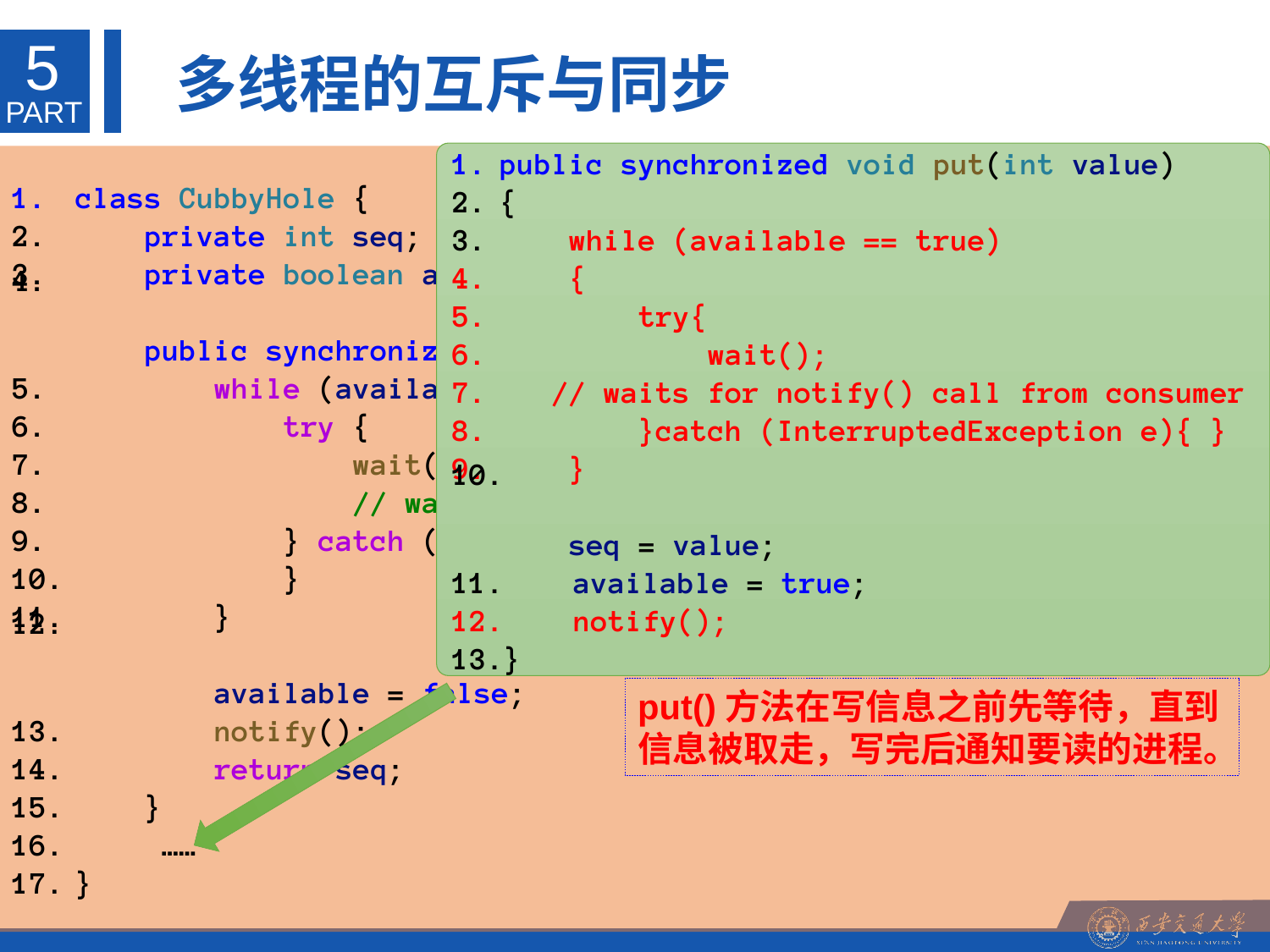

5
 多线程的互斥与同步
PART
public synchronized void put(int value)
{
    while (available == true)
    {
        try{
            wait();
   // waits for notify() call from consumer
        }catch (InterruptedException e){ }
    }
    seq = value;
    available = true;
    notify();
}
class CubbyHole {
    private int seq;
    private boolean available = false; // 信号量
    public synchronized int get() {
        while (available == false) {
            try {
                wait();
                // waits for notify() call from Producer
            } catch (InterruptedException e) {
            }
        }
        available = false;
        notify();
        return seq;
    }
     ……
}

put()方法在写信息之前先等待，直到信息被取走，写完后通知要读的进程。